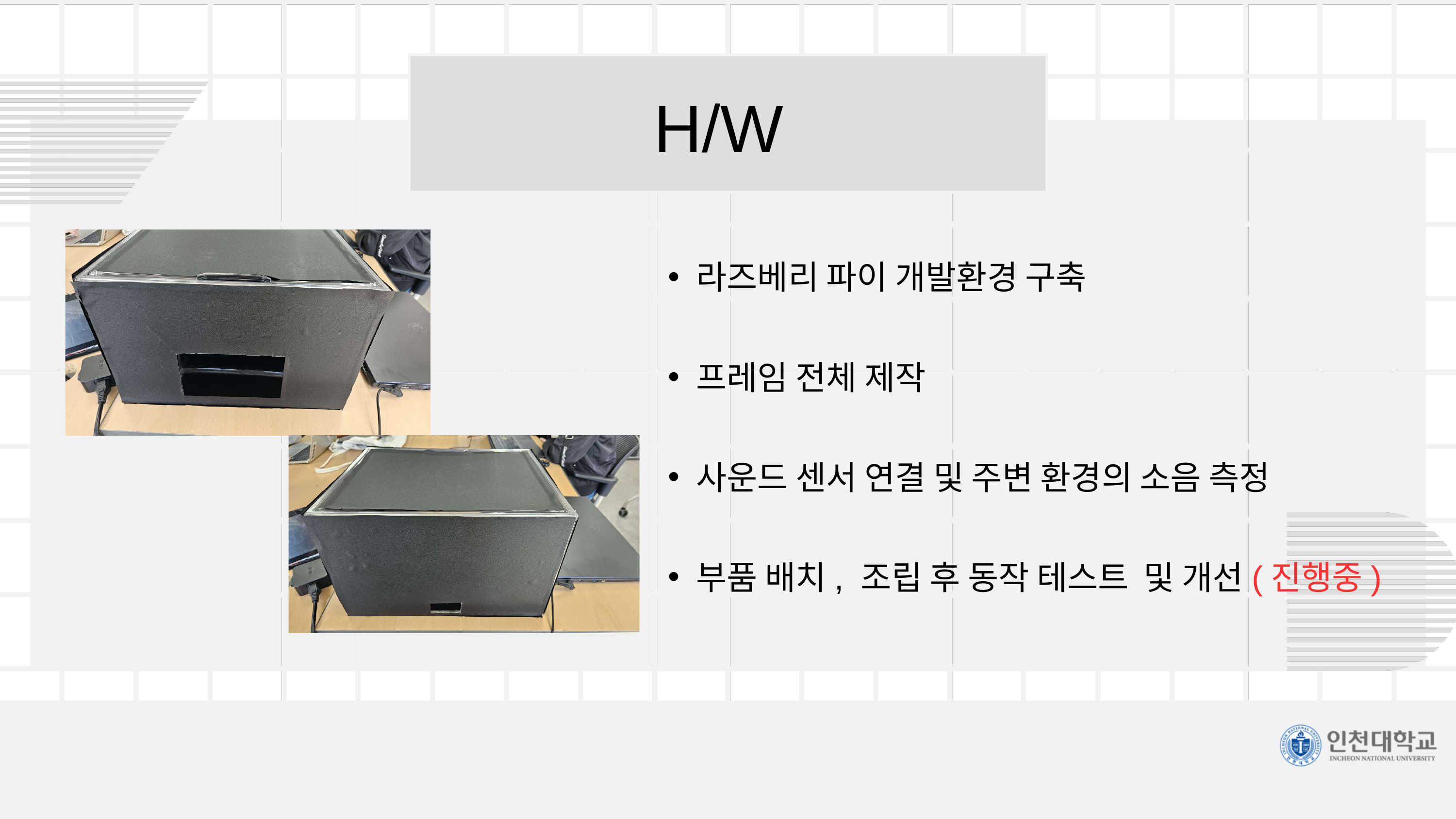

H/W

라즈베리 파이 개발환경 구축

프레임 전체 제작

사운드 센서 연결 및 주변 환경의 소음 측정

부품 배치, 조립 후 동작 테스트  및 개선(진행중)